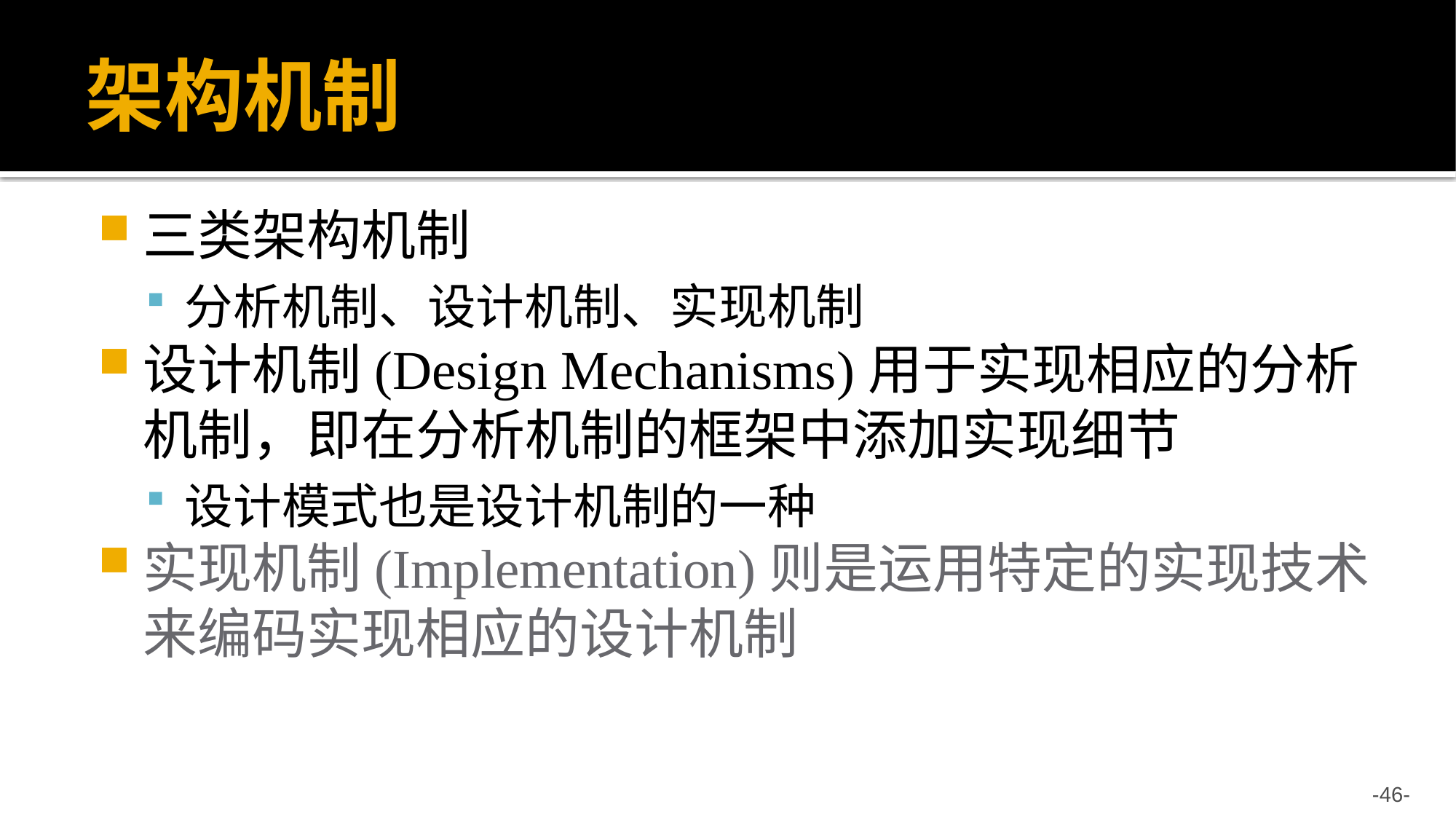

# 架构机制
三类架构机制
分析机制、设计机制、实现机制
设计机制(Design Mechanisms)用于实现相应的分析机制，即在分析机制的框架中添加实现细节
设计模式也是设计机制的一种
实现机制(Implementation)则是运用特定的实现技术来编码实现相应的设计机制
-46-